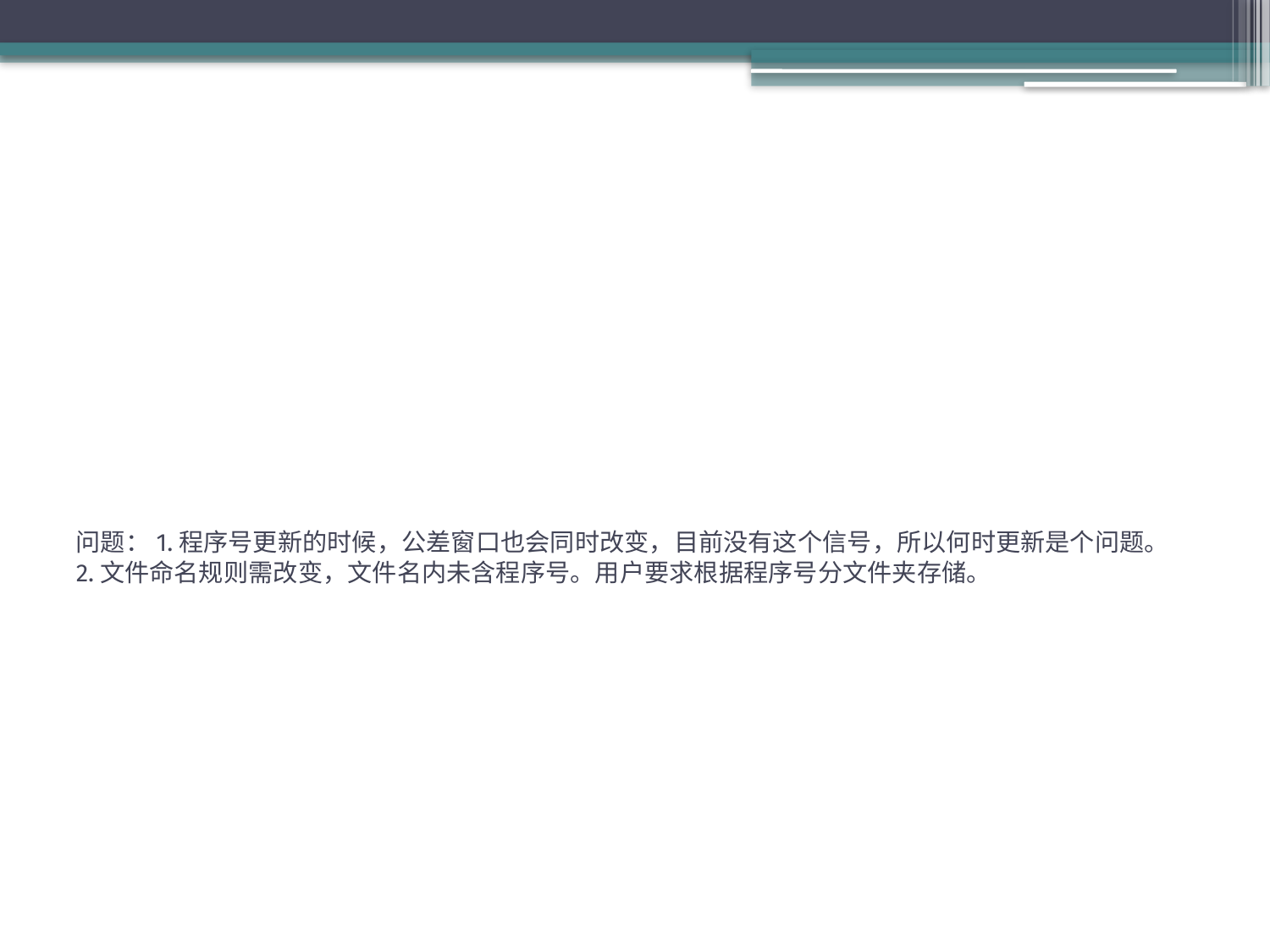

# 问题：1.程序号更新的时候，公差窗口也会同时改变，目前没有这个信号，所以何时更新是个问题。 2.文件命名规则需改变，文件名内未含程序号。用户要求根据程序号分文件夹存储。